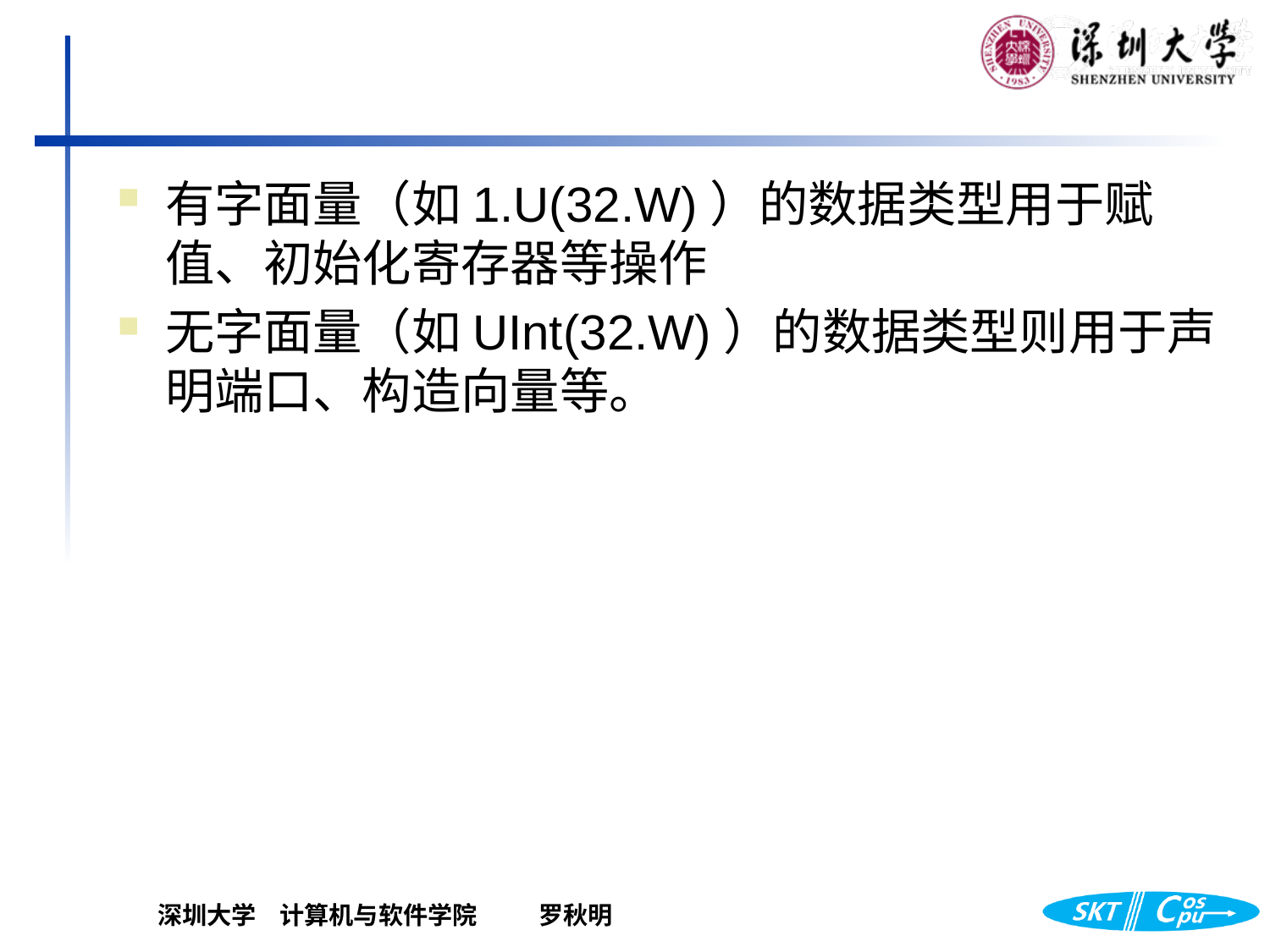

有字面量（如1.U(32.W)）的数据类型用于赋值、初始化寄存器等操作
无字面量（如UInt(32.W)）的数据类型则用于声明端口、构造向量等。